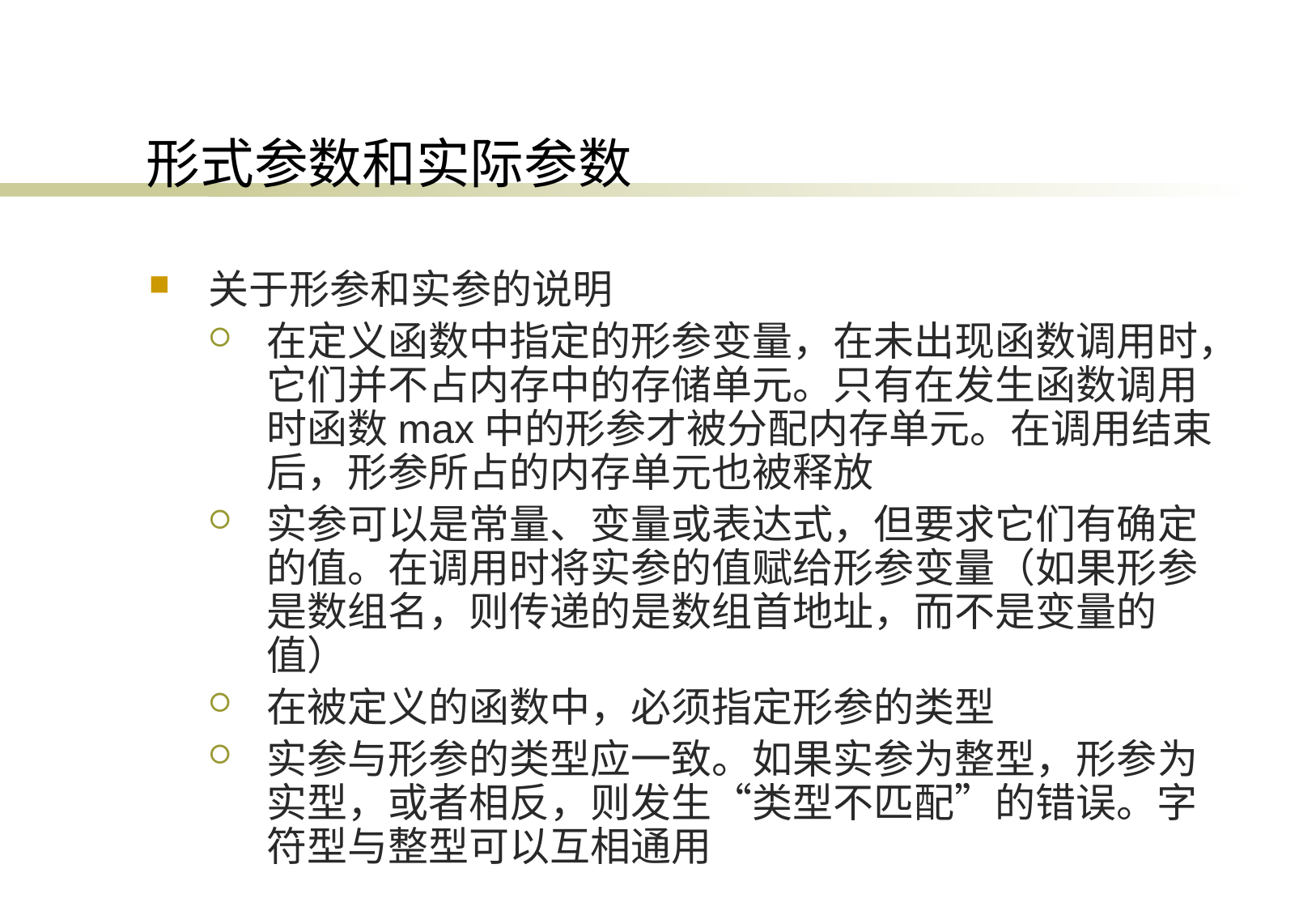

# 形式参数和实际参数
关于形参和实参的说明
在定义函数中指定的形参变量，在未出现函数调用时，它们并不占内存中的存储单元。只有在发生函数调用时函数max中的形参才被分配内存单元。在调用结束后，形参所占的内存单元也被释放
实参可以是常量、变量或表达式，但要求它们有确定的值。在调用时将实参的值赋给形参变量（如果形参是数组名，则传递的是数组首地址，而不是变量的值）
在被定义的函数中，必须指定形参的类型
实参与形参的类型应一致。如果实参为整型，形参为实型，或者相反，则发生“类型不匹配”的错误。字符型与整型可以互相通用